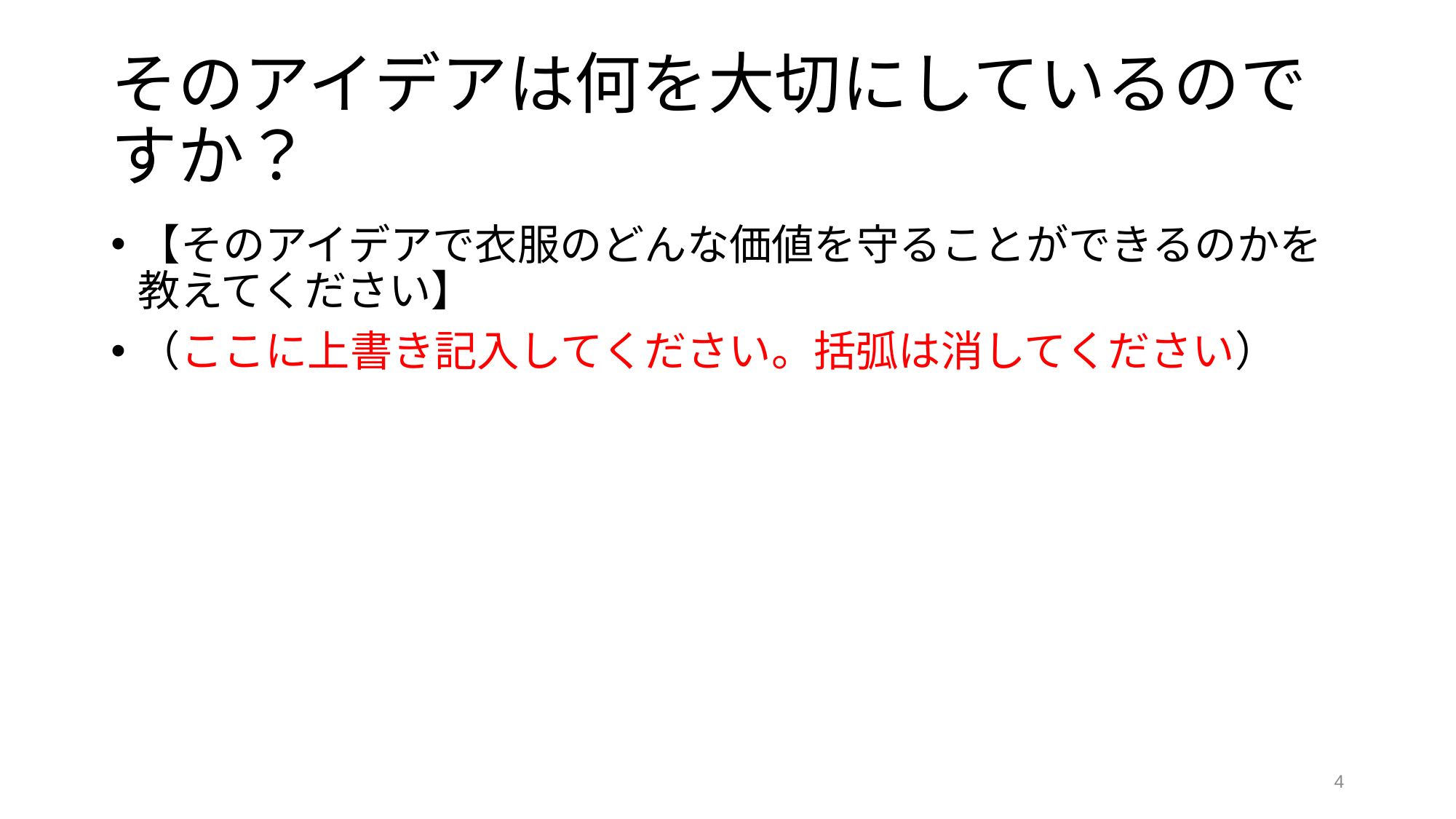

# そのアイデアは何を大切にしているのですか？
【そのアイデアで衣服のどんな価値を守ることができるのかを教えてください】
（ここに上書き記入してください。括弧は消してください）

4